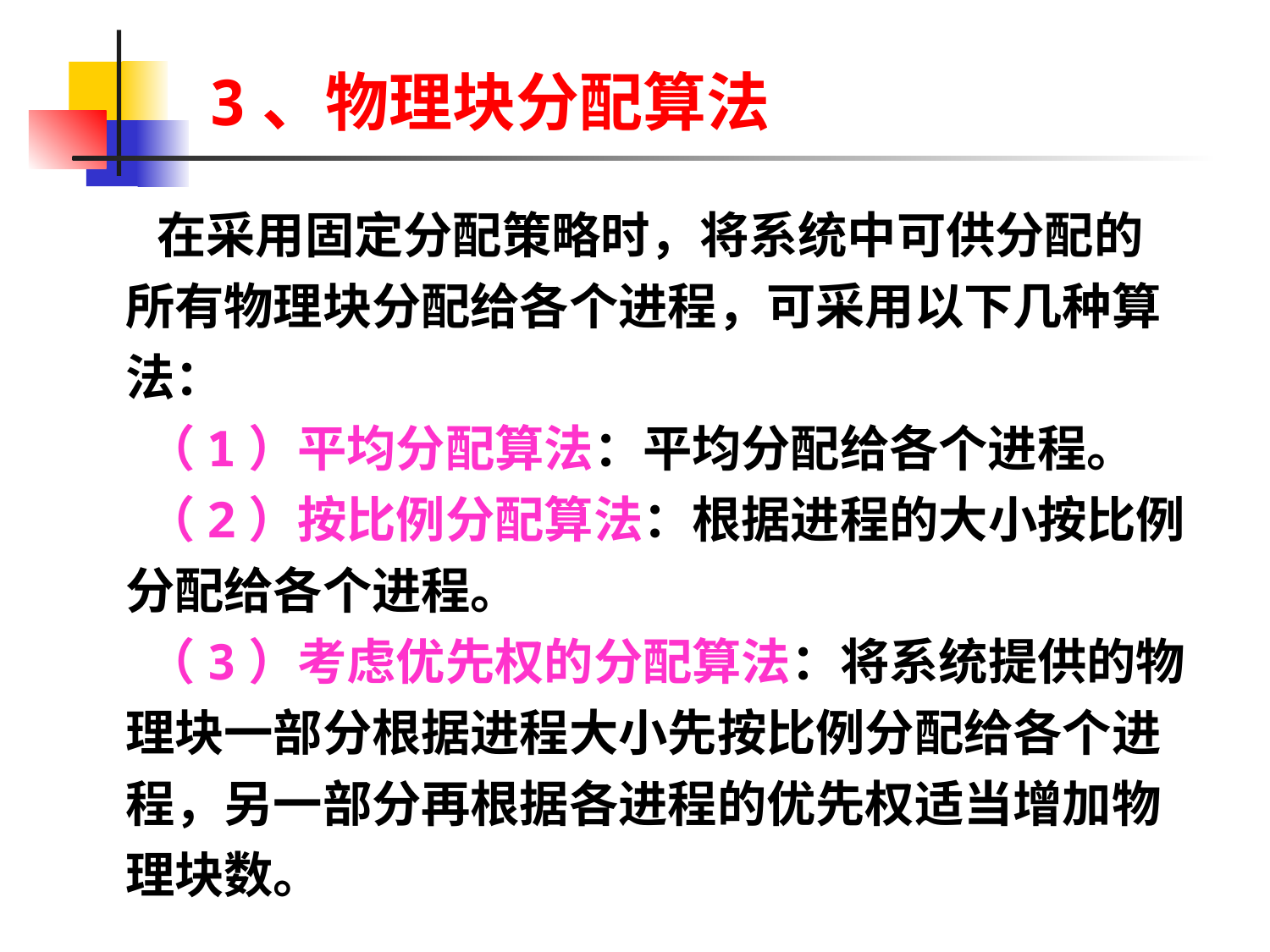

# 3、物理块分配算法
      在采用固定分配策略时，将系统中可供分配的所有物理块分配给各个进程，可采用以下几种算法：
     （1）平均分配算法：平均分配给各个进程。
     （2）按比例分配算法：根据进程的大小按比例分配给各个进程。
     （3）考虑优先权的分配算法：将系统提供的物理块一部分根据进程大小先按比例分配给各个进程，另一部分再根据各进程的优先权适当增加物理块数。